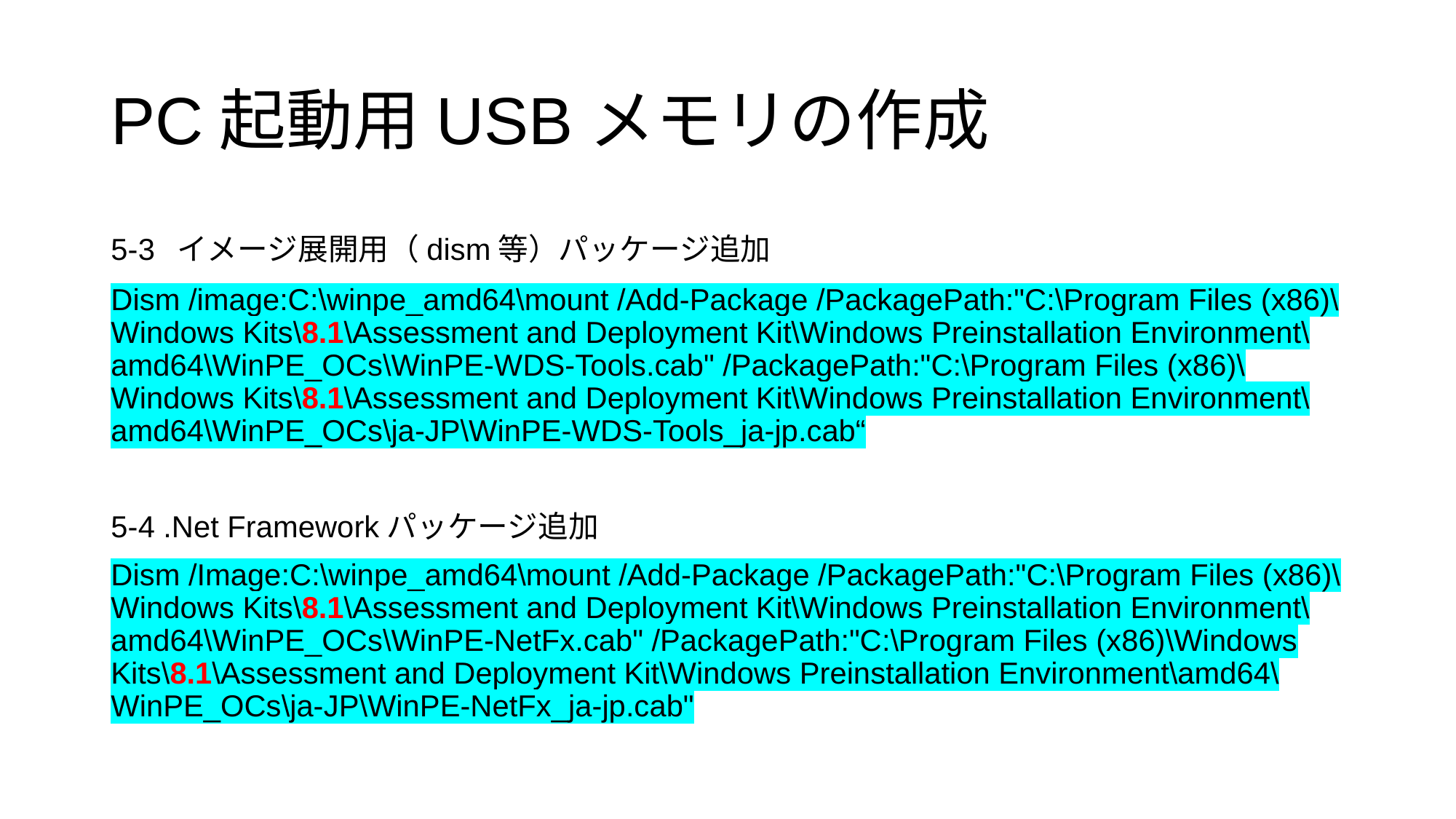

# PC起動用USBメモリの作成
5-3 イメージ展開用（dism等）パッケージ追加
Dism /image:C:\winpe_amd64\mount /Add-Package /PackagePath:"C:\Program Files (x86)\Windows Kits\8.1\Assessment and Deployment Kit\Windows Preinstallation Environment\amd64\WinPE_OCs\WinPE-WDS-Tools.cab" /PackagePath:"C:\Program Files (x86)\Windows Kits\8.1\Assessment and Deployment Kit\Windows Preinstallation Environment\amd64\WinPE_OCs\ja-JP\WinPE-WDS-Tools_ja-jp.cab“

5-4 .Net Frameworkパッケージ追加
Dism /Image:C:\winpe_amd64\mount /Add-Package /PackagePath:"C:\Program Files (x86)\Windows Kits\8.1\Assessment and Deployment Kit\Windows Preinstallation Environment\amd64\WinPE_OCs\WinPE-NetFx.cab" /PackagePath:"C:\Program Files (x86)\Windows Kits\8.1\Assessment and Deployment Kit\Windows Preinstallation Environment\amd64\WinPE_OCs\ja-JP\WinPE-NetFx_ja-jp.cab"